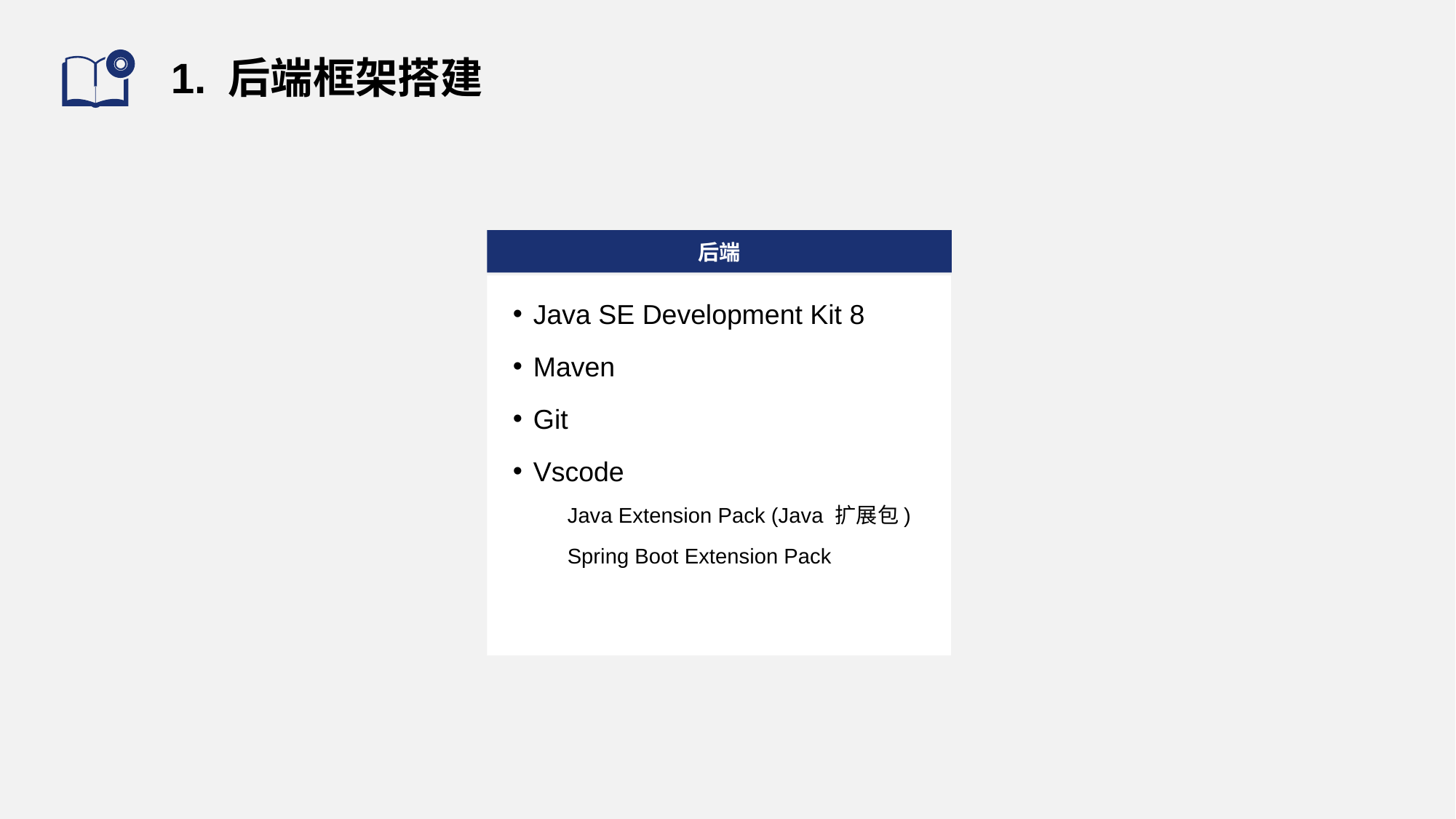

# 1. 后端框架搭建
后端
Java SE Development Kit 8
Maven
Git
Vscode
Java Extension Pack (Java 扩展包)
Spring Boot Extension Pack